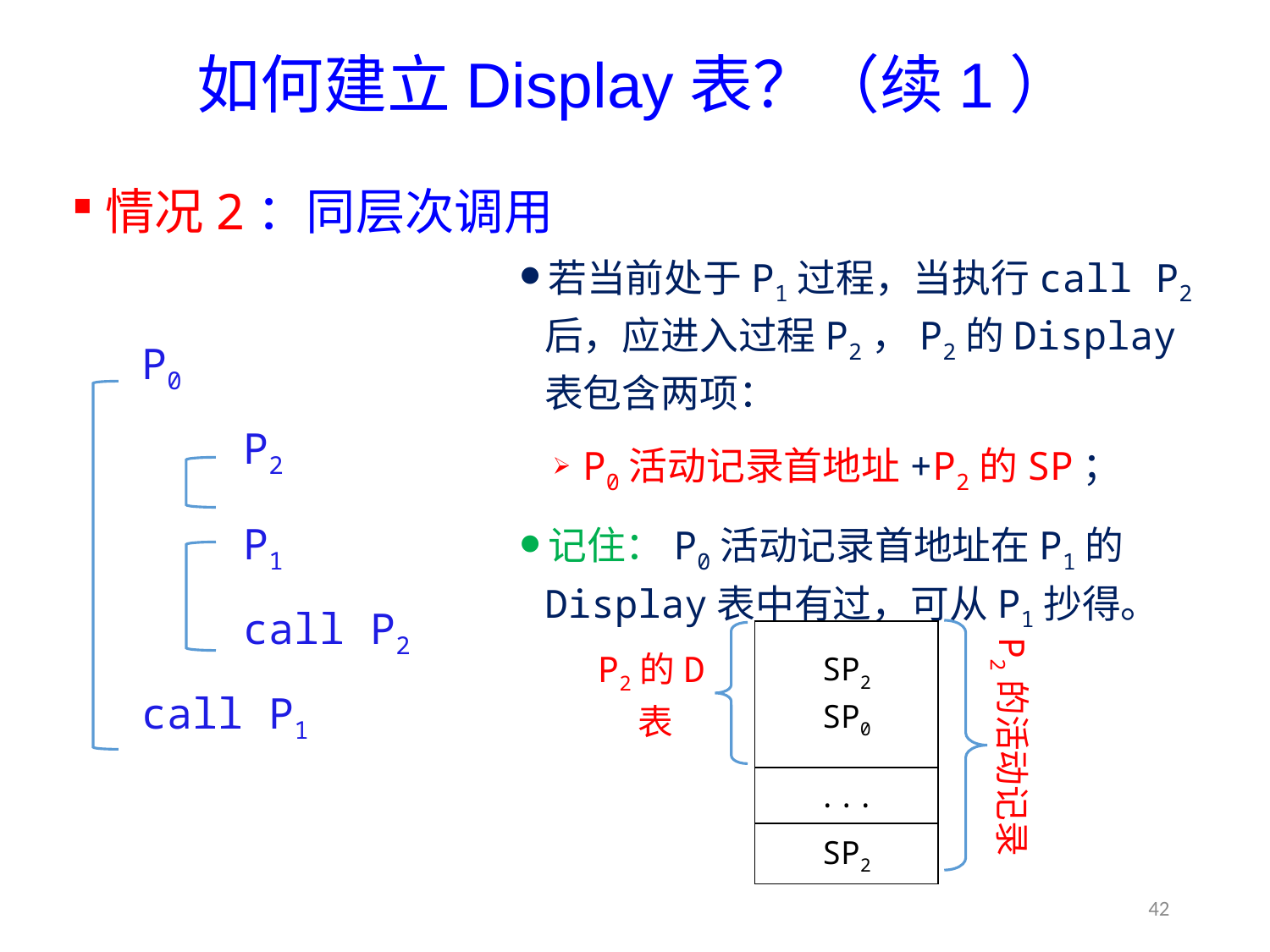

# 如何建立Display表？（续1）
情况2：同层次调用
若当前处于P1过程，当执行call P2后，应进入过程P2，P2的Display表包含两项：
P0活动记录首地址+P2的SP；
记住：P0活动记录首地址在P1的Display表中有过，可从P1抄得。
P0
    P2
    P1
    call P2
call P1

P2的活动记录
| SP2 SP0 |
| --- |
| ... |
| SP2 |

P2的D表
42